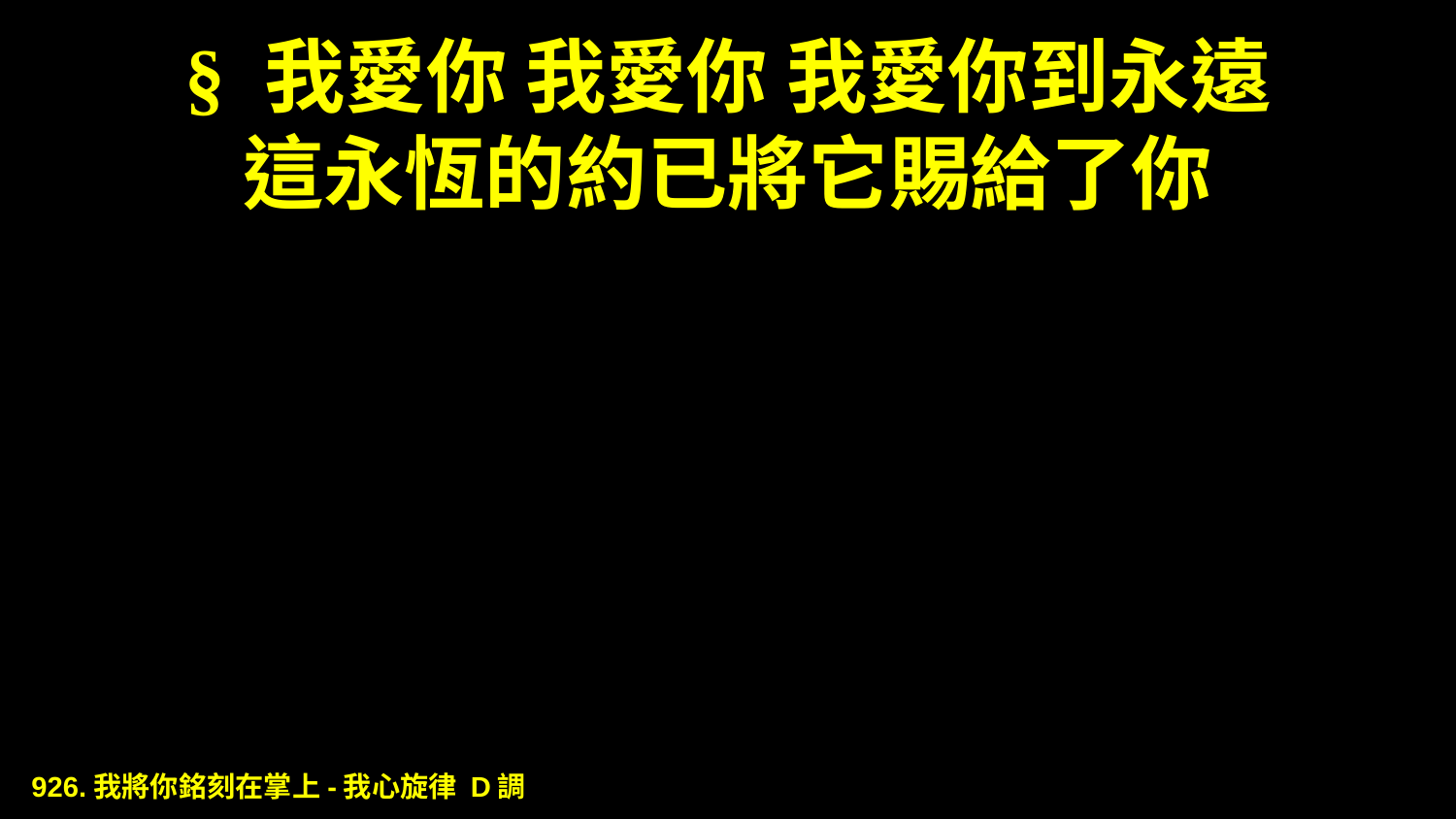

# § 我愛你 我愛你 我愛你到永遠 這永恆的約已將它賜給了你
926.我將你銘刻在掌上-我心旋律 D調